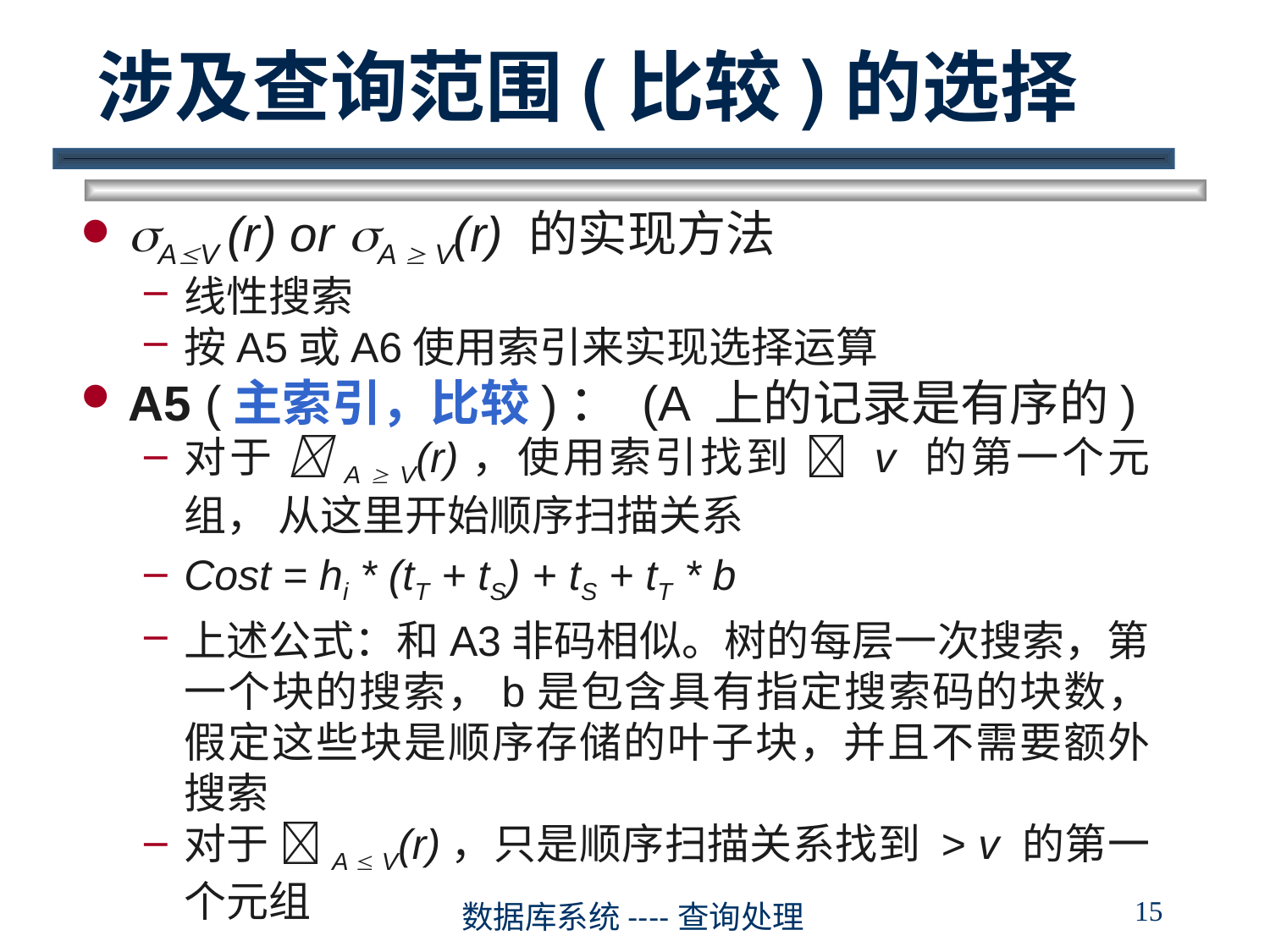

# 涉及查询范围(比较)的选择
σA≤V (r) or σA ≥ V(r) 的实现方法
线性搜索
按A5或A6使用索引来实现选择运算
A5 (主索引，比较)： (A 上的记录是有序的)
对于 σA ≥ V(r)，使用索引找到 ≥ v 的第一个元组， 从这里开始顺序扫描关系
Cost = hi * (tT + tS) + tS + tT * b
上述公式：和A3非码相似。树的每层一次搜索，第一个块的搜索，b是包含具有指定搜索码的块数，假定这些块是顺序存储的叶子块，并且不需要额外搜索
对于 σA ≤ V(r)，只是顺序扫描关系找到 > v 的第一个元组
15
数据库系统----查询处理